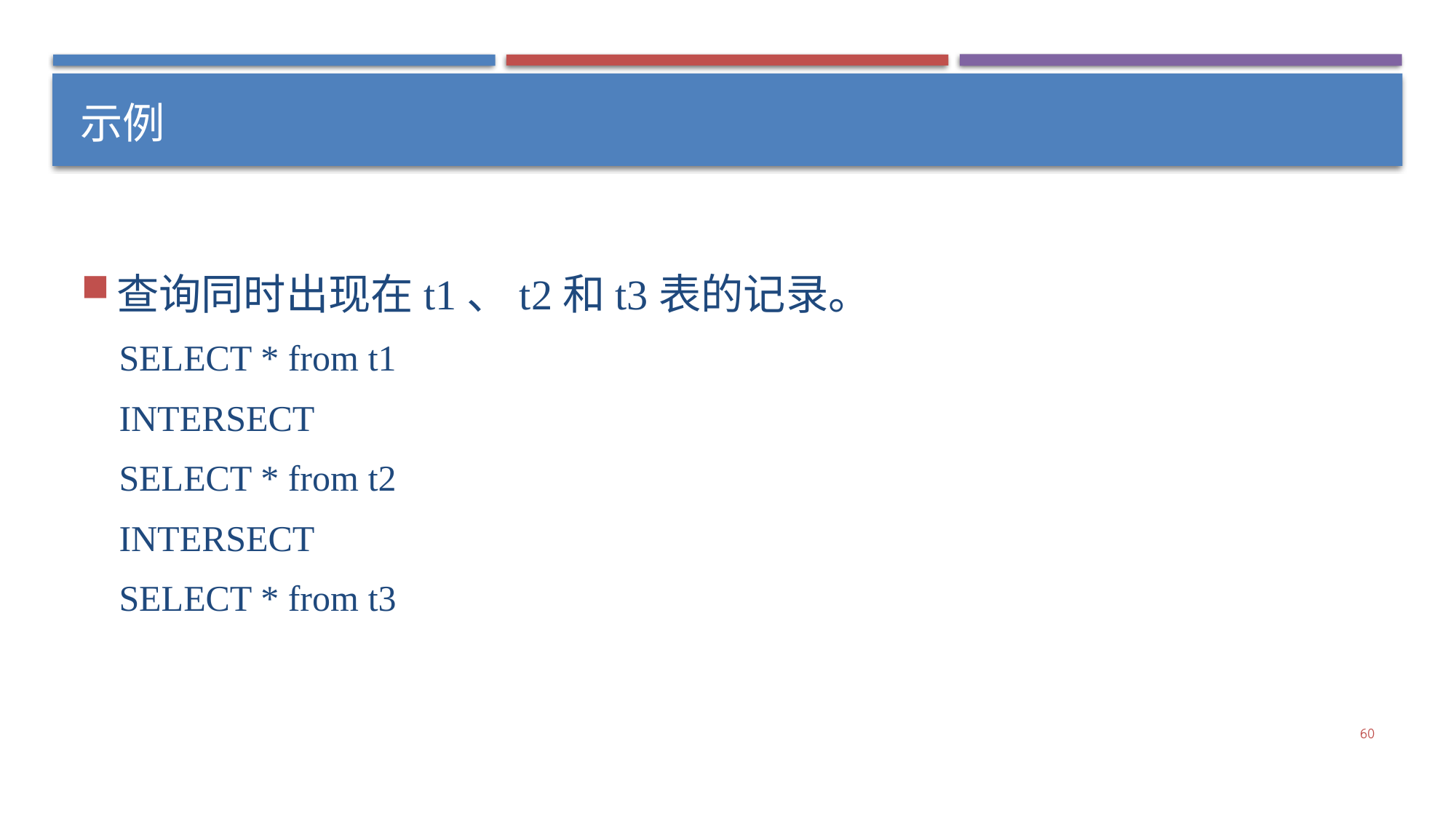

# 示例
查询同时出现在t1、t2和t3表的记录。
SELECT * from t1
INTERSECT
SELECT * from t2
INTERSECT
SELECT * from t3
60
60/76